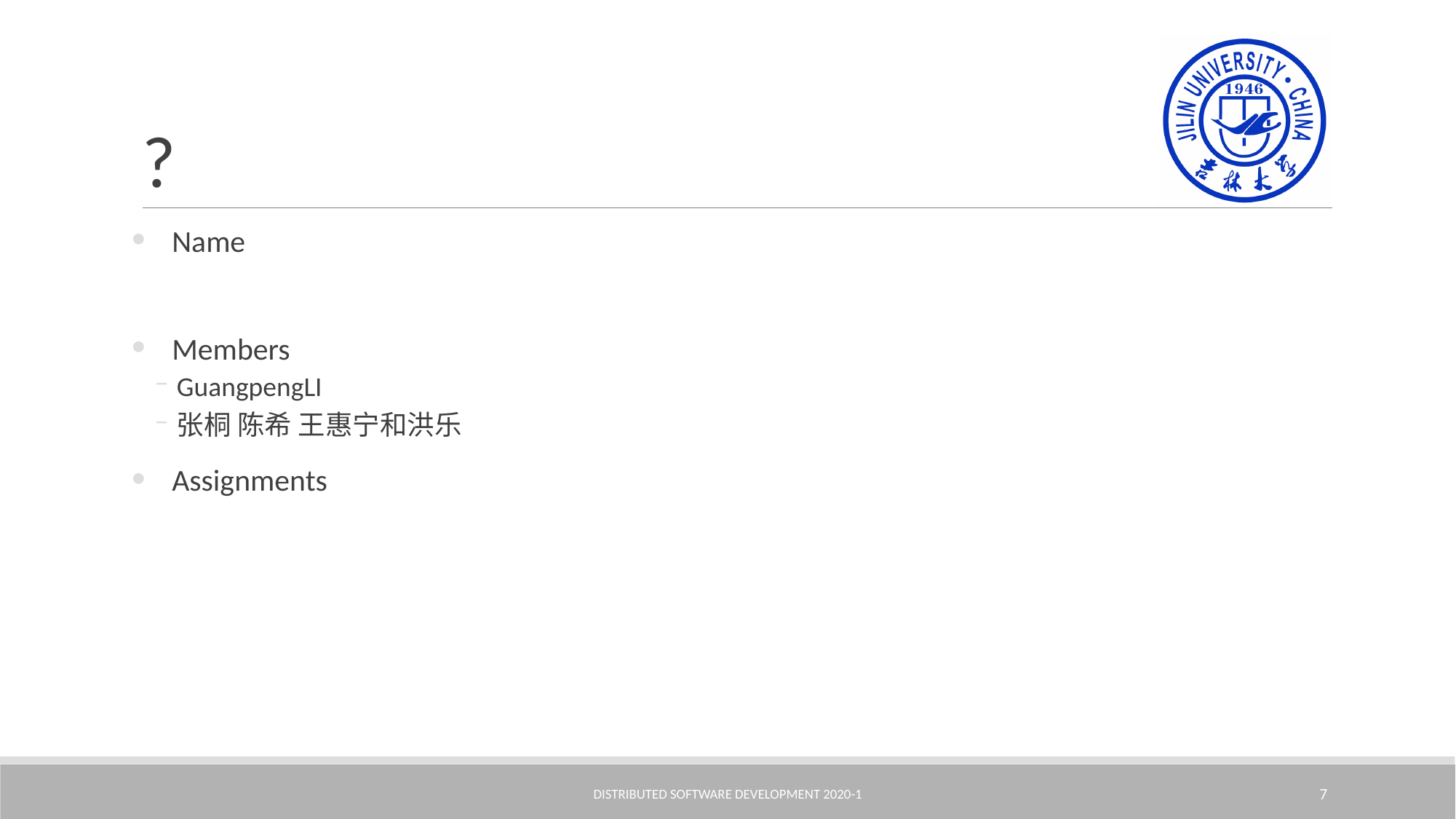

# ?
Name

Members
GuangpengLI
张桐 陈希 王惠宁和洪乐
Assignments
Distributed Software Development 2020-1
7